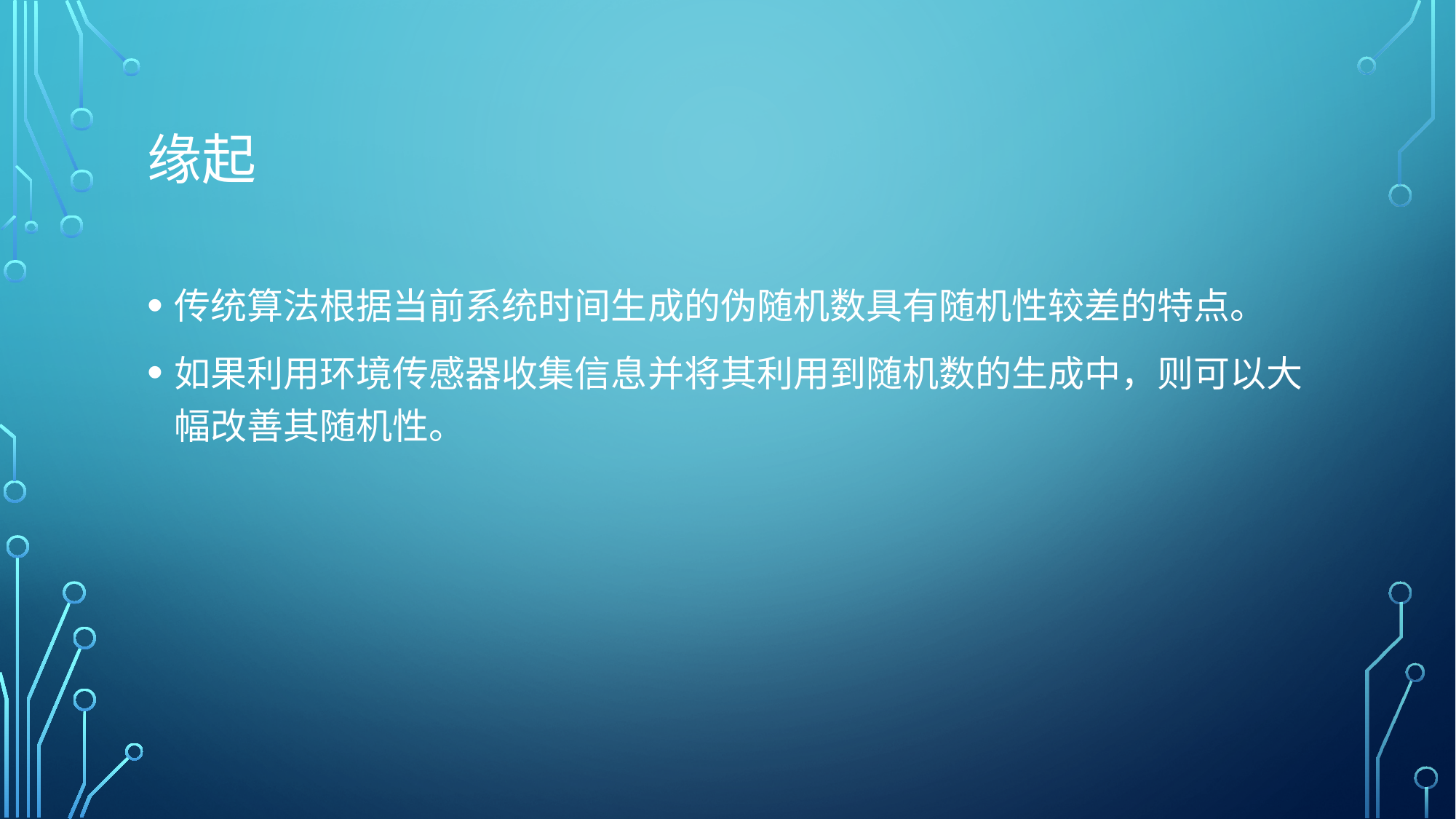

# 缘起
传统算法根据当前系统时间生成的伪随机数具有随机性较差的特点。
如果利用环境传感器收集信息并将其利用到随机数的生成中，则可以大幅改善其随机性。